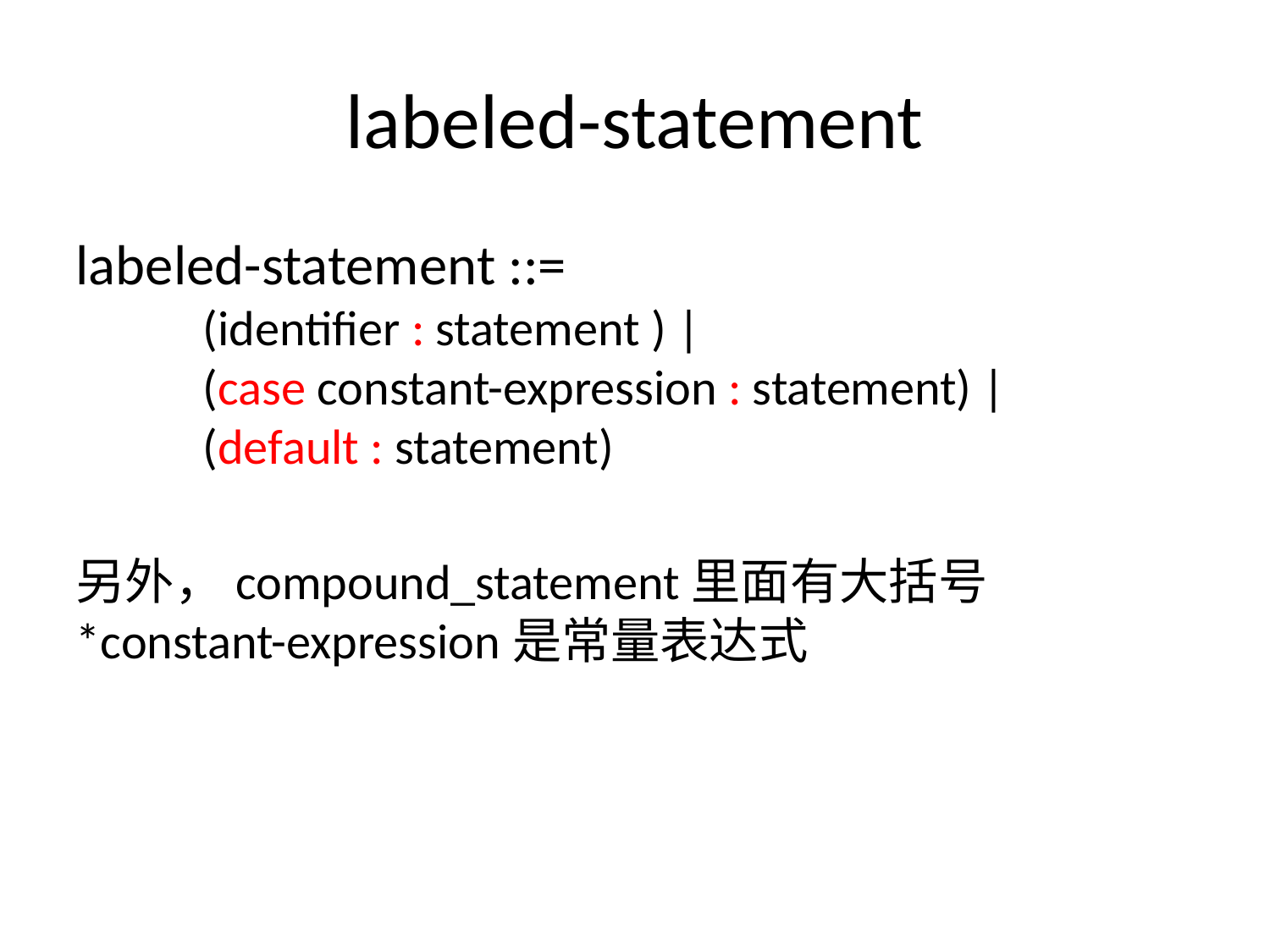

labeled-statement
labeled-statement ::=
	(identifier : statement ) |
	(case constant-expression : statement) |
	(default : statement)

另外，compound_statement里面有大括号
*constant-expression是常量表达式